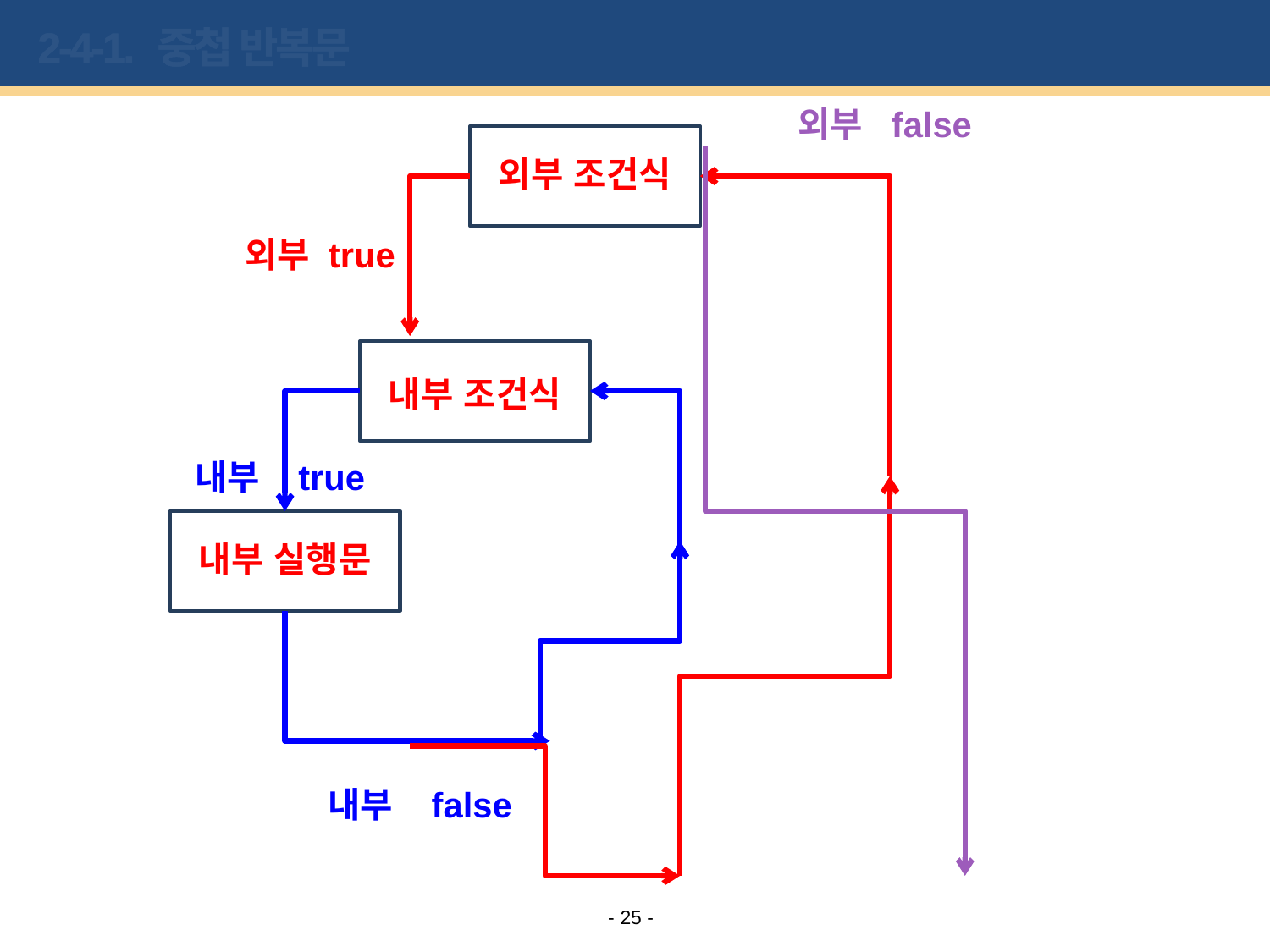

# 2-4-1. 중첩 반복문
외부  false

외부 조건식
외부 true

내부 조건식
내부   true

내부 실행문
내부   false